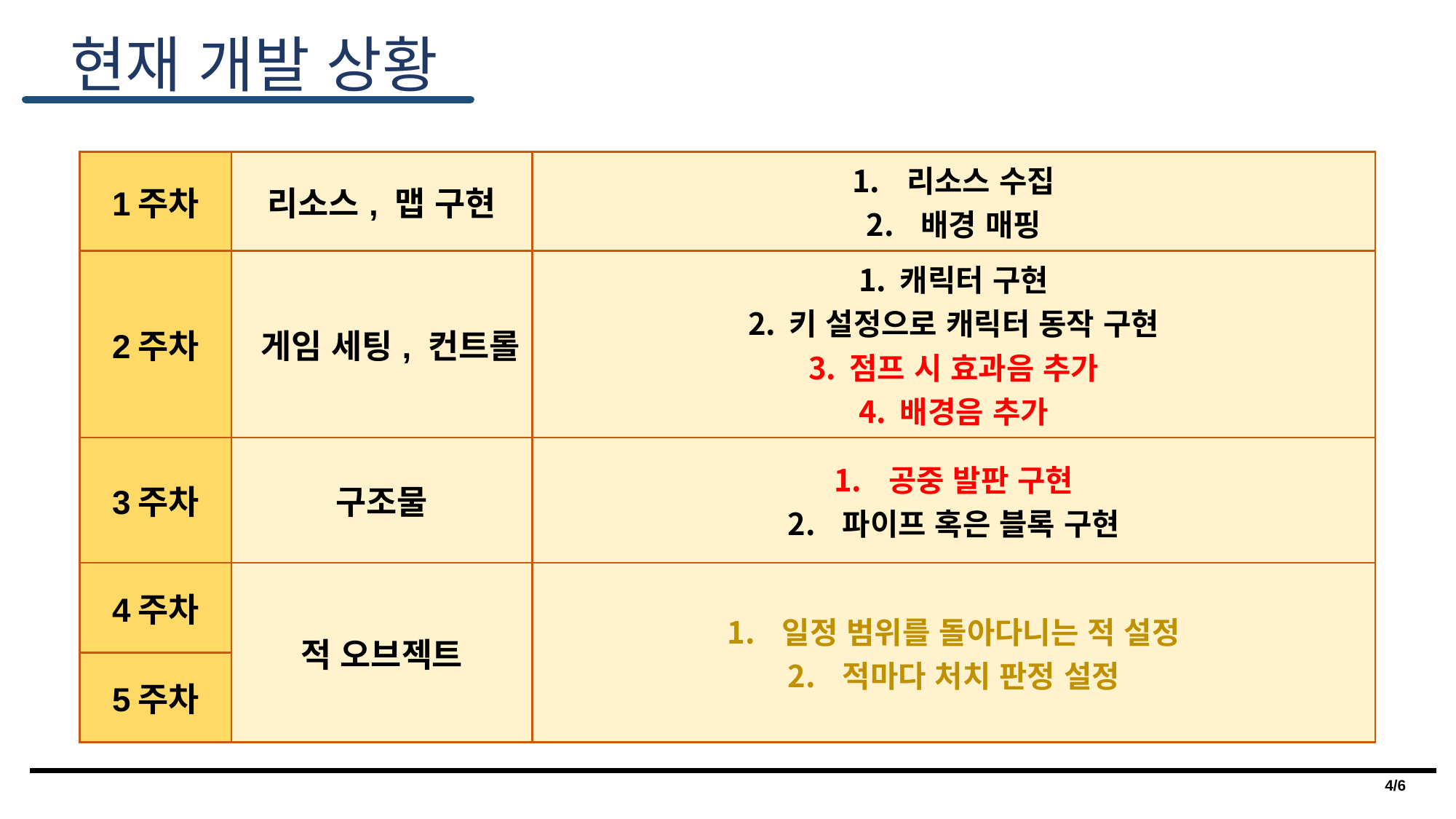

현재 개발 상황
| 1주차 | 리소스, 맵 구현 | 리소스 수집 배경 매핑 |
| --- | --- | --- |
| 2주차 | 게임 세팅, 컨트롤 | 캐릭터 구현 키 설정으로 캐릭터 동작 구현 점프 시 효과음 추가 배경음 추가 |
| 3주차 | 구조물 | 공중 발판 구현 파이프 혹은 블록 구현 |
| 4주차 | 적 오브젝트 | 일정 범위를 돌아다니는 적 설정 적마다 처치 판정 설정 |
| 5주차 |  |  |
4/6